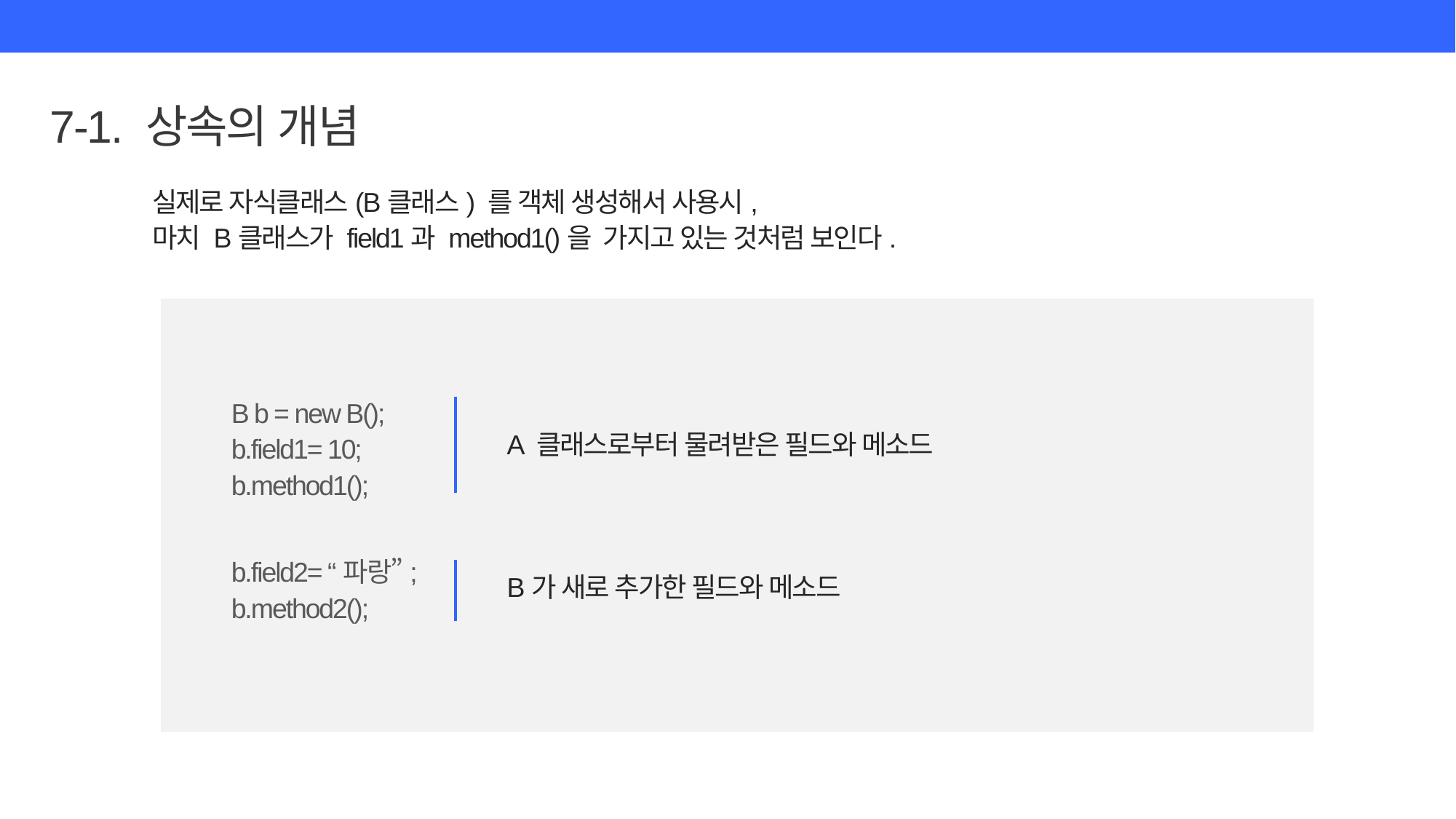

7-1. 상속의 개념
실제로 자식클래스(B클래스) 를 객체 생성해서 사용시,
마치 B클래스가 field1과 method1()을  가지고 있는 것처럼 보인다.

B b = new B();
b.field1= 10;
b.method1();

A 클래스로부터 물려받은 필드와 메소드
b.field2= “파랑”;
b.method2();

B가 새로 추가한 필드와 메소드